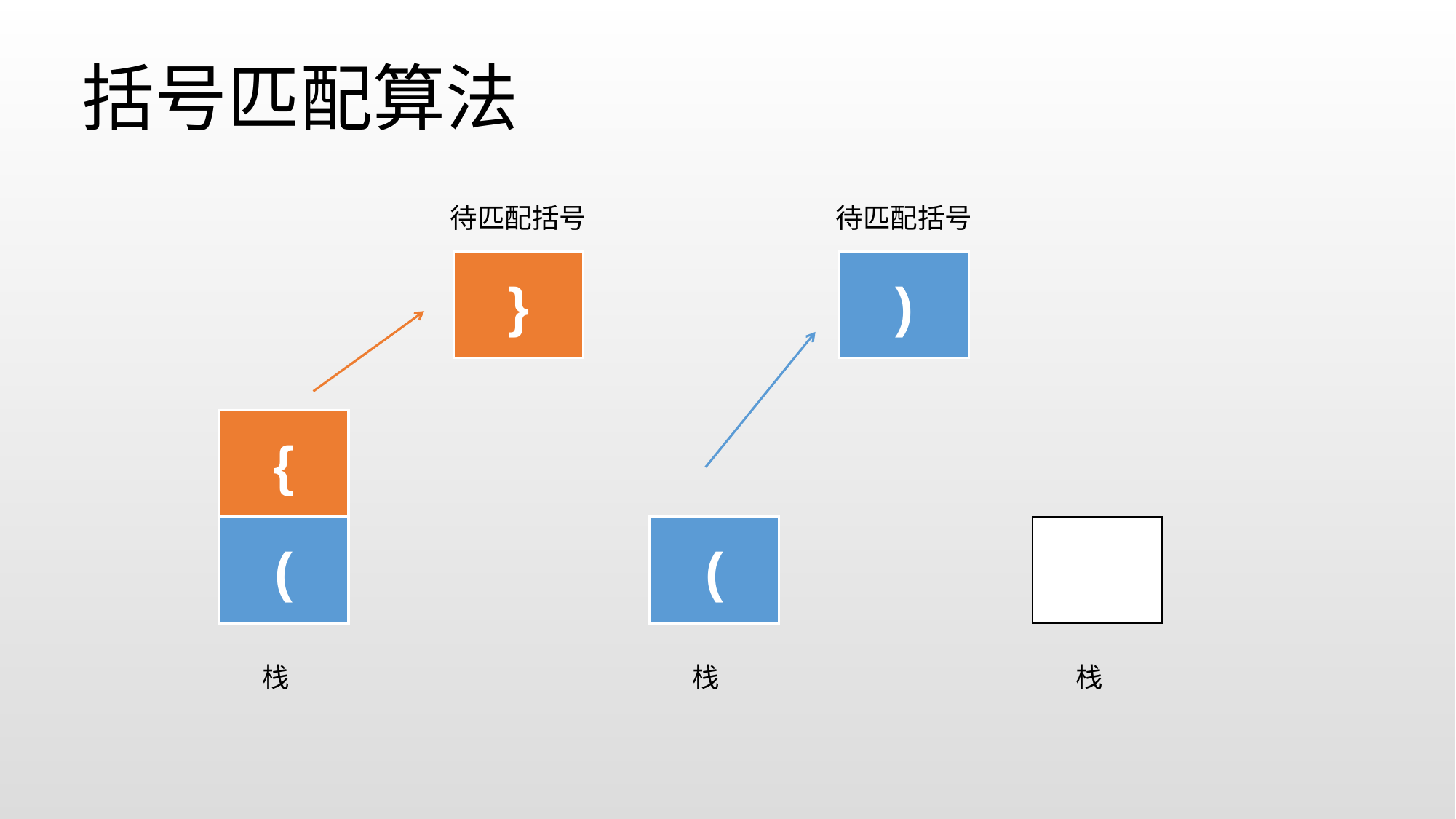

括号匹配算法
待匹配括号
待匹配括号
}
)
{
(
(

栈
栈
栈